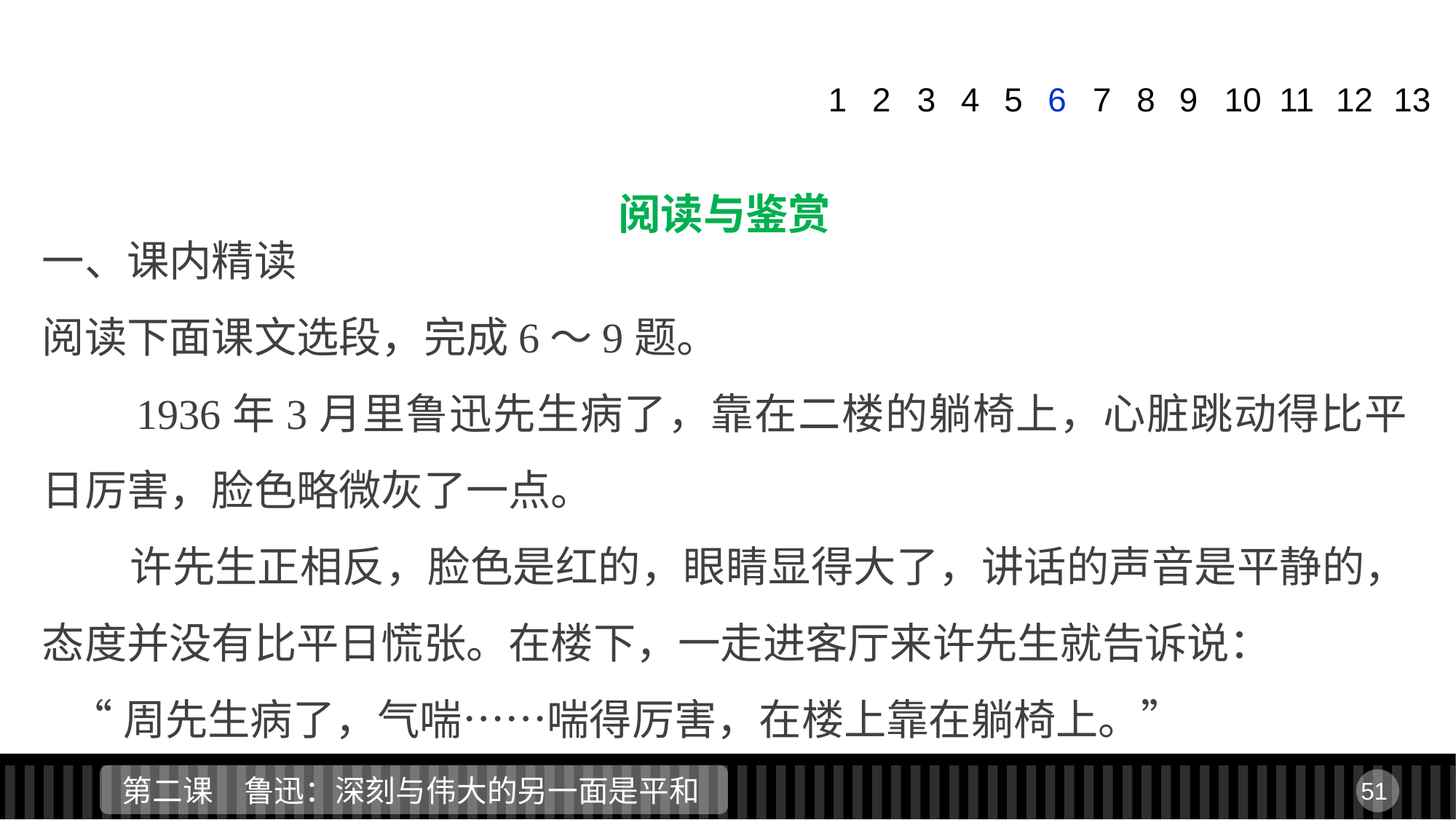

1
2
3
4
5
6
7
8
9
11
12
13
10
阅读与鉴赏
一、课内精读
阅读下面课文选段，完成6～9题。
        1936年3月里鲁迅先生病了，靠在二楼的躺椅上，心脏跳动得比平日厉害，脸色略微灰了一点。
        许先生正相反，脸色是红的，眼睛显得大了，讲话的声音是平静的，态度并没有比平日慌张。在楼下，一走进客厅来许先生就告诉说：
   “周先生病了，气喘……喘得厉害，在楼上靠在躺椅上。”